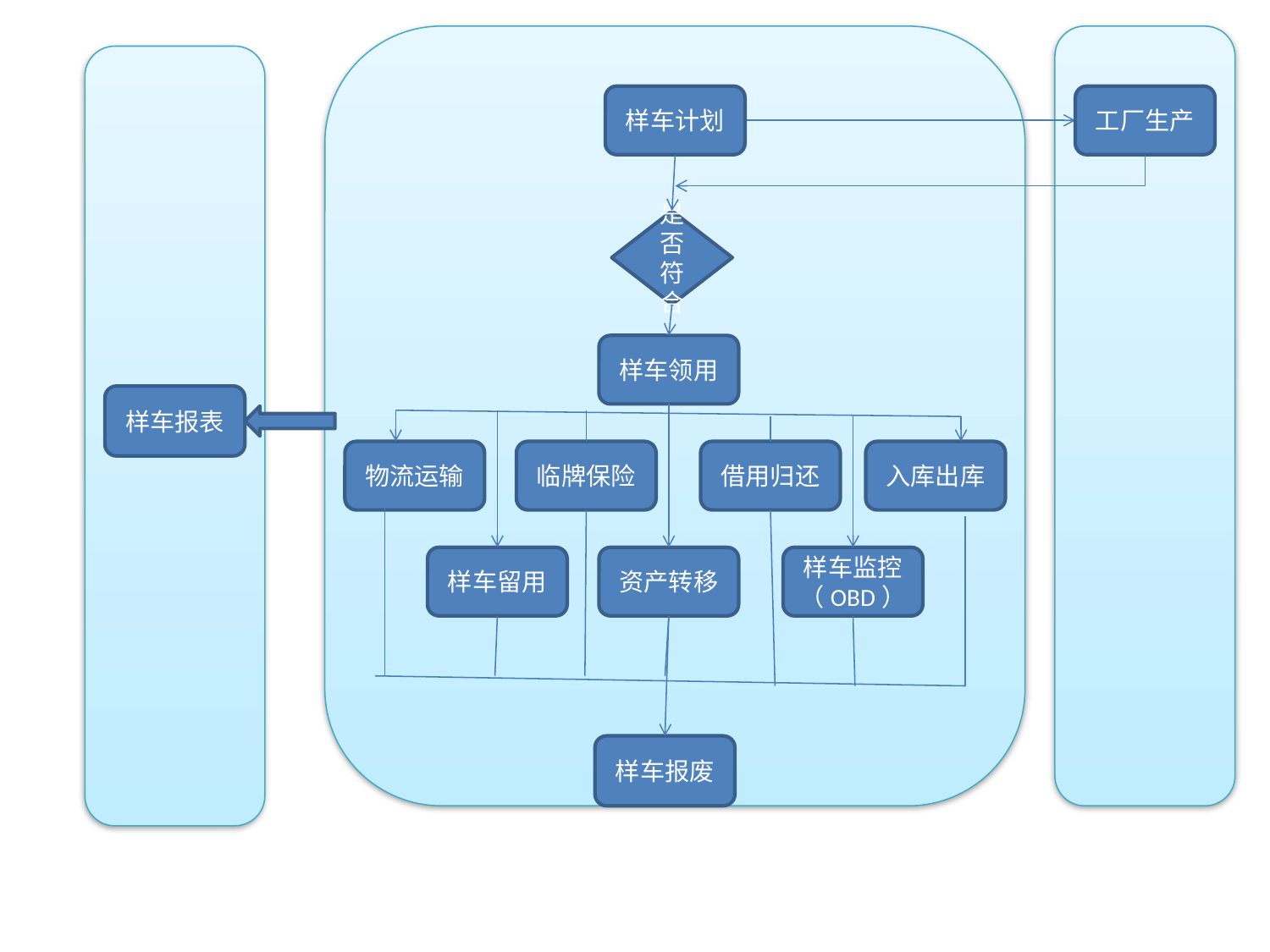

样车计划
工厂生产
是否符合
样车领用
物流运输
临牌保险
借用归还
入库出库
样车留用
资产转移
样车监控（OBD）
样车报表

样车报废